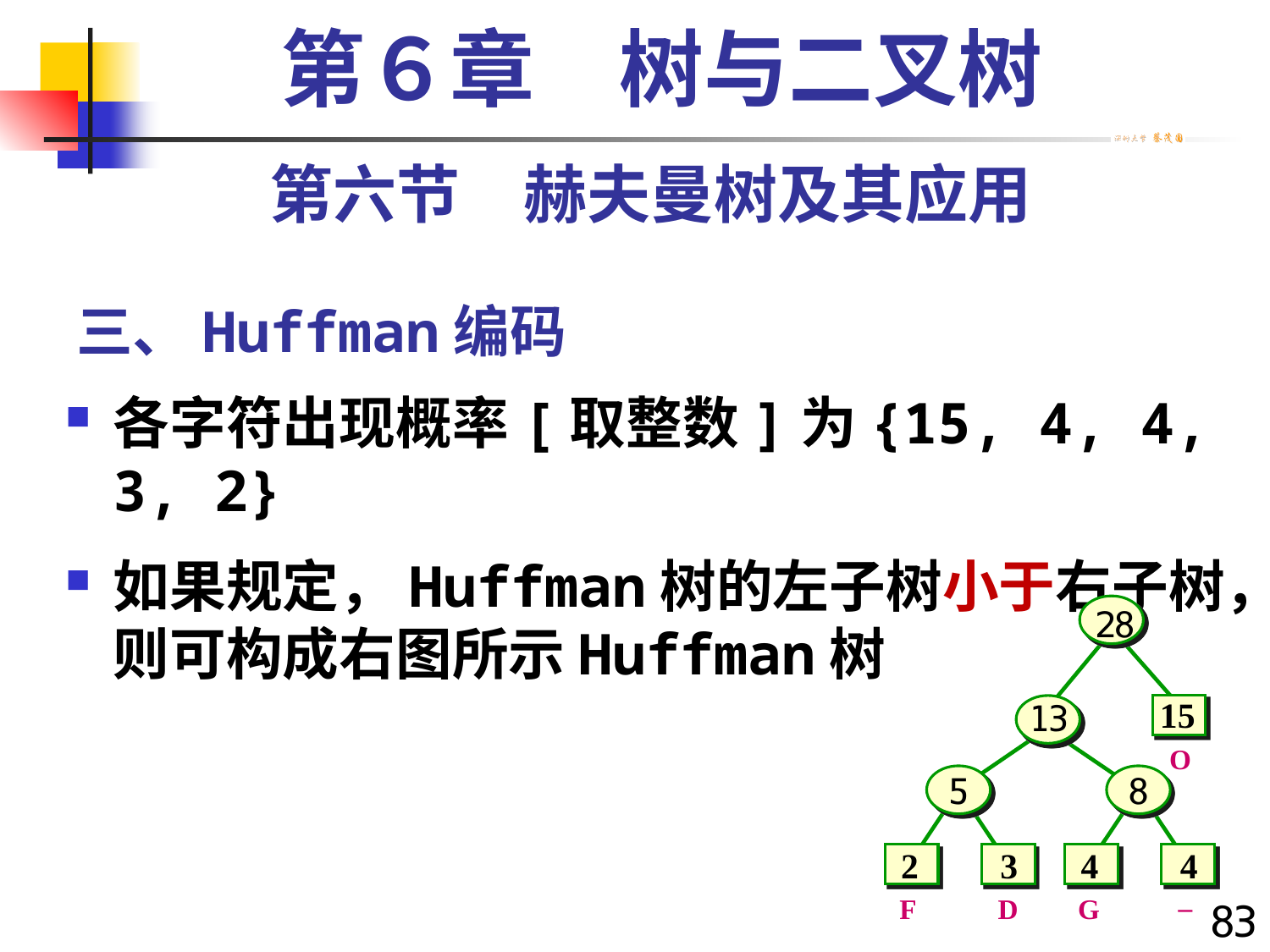

第６章　树与二叉树
第六节　赫夫曼树及其应用
# 三、Huffman编码
各字符出现概率[取整数]为{15, 4, 4, 3, 2}
如果规定，Huffman树的左子树小于右子树，则可构成右图所示Huffman树

 28

15
13

O

5
8

2
3
4
4

_
F
D
G
83